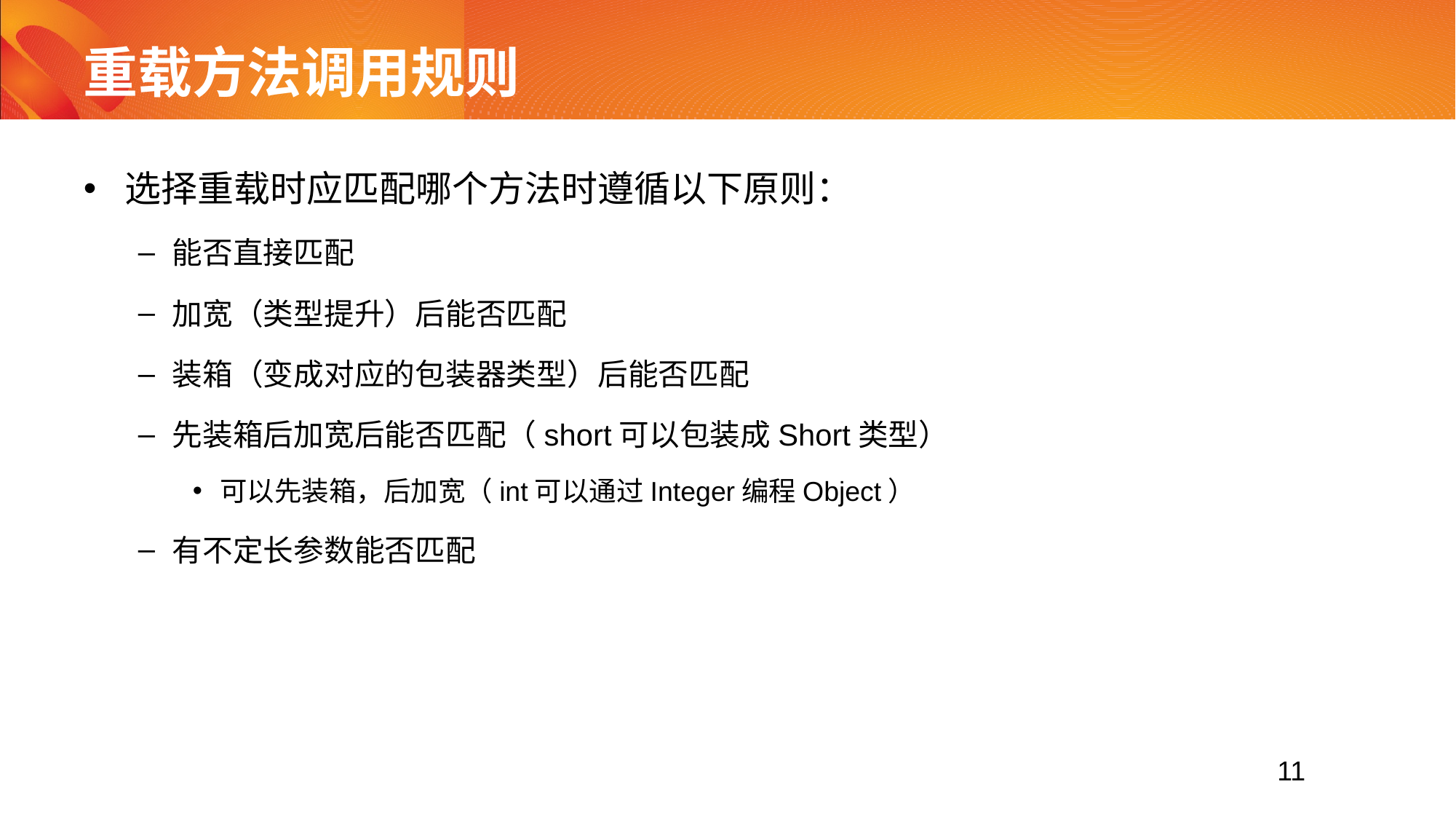

# 重载方法调用规则
选择重载时应匹配哪个方法时遵循以下原则：
能否直接匹配
加宽（类型提升）后能否匹配
装箱（变成对应的包装器类型）后能否匹配
先装箱后加宽后能否匹配（short可以包装成Short类型）
可以先装箱，后加宽（int可以通过Integer编程Object）
有不定长参数能否匹配